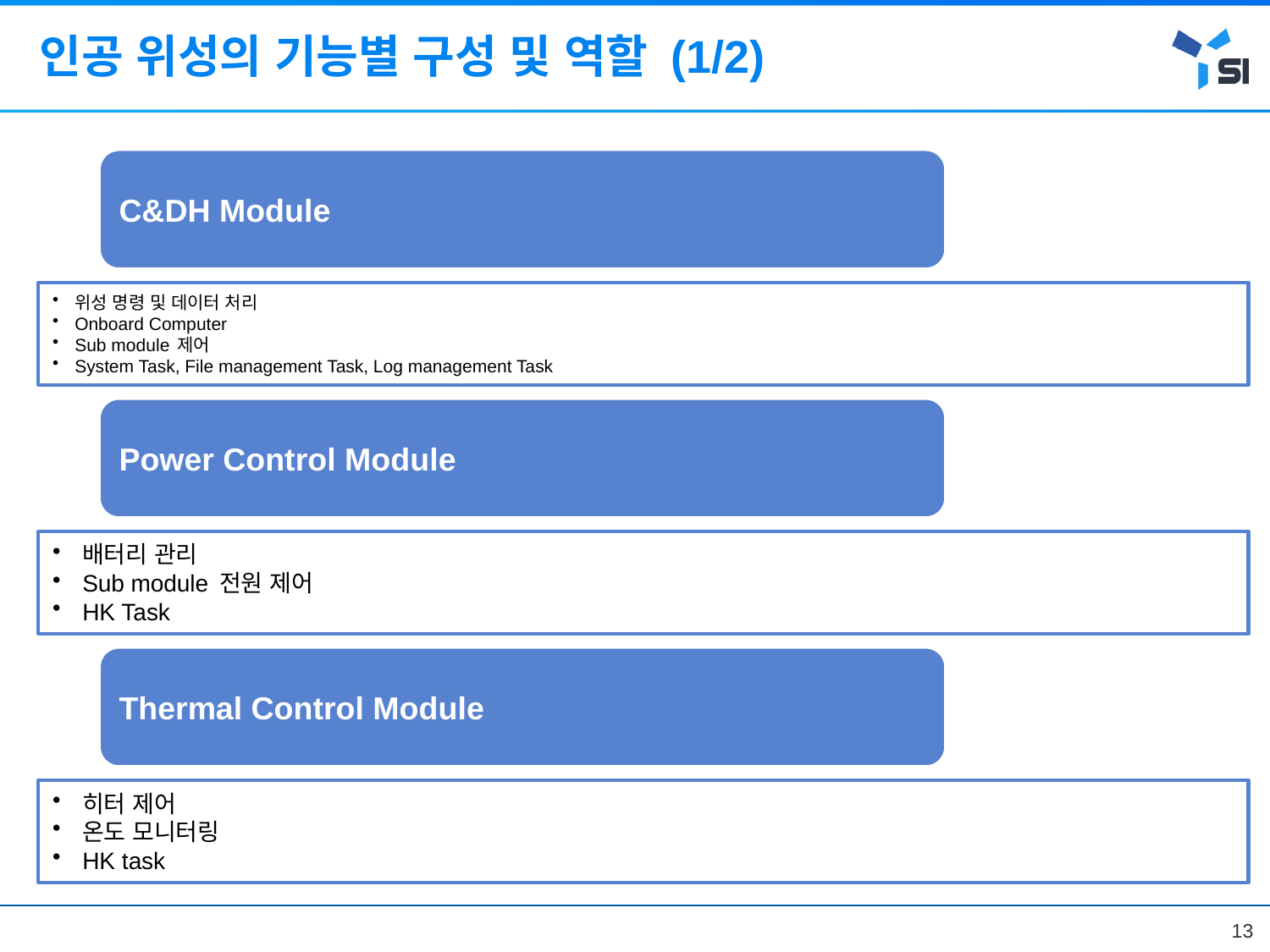

# 인공 위성의 기능별 구성 및 역할 (1/2)
C&DH Module
Power Control Module
Thermal Control Module
위성 명령 및 데이터 처리
Onboard Computer
Sub module 제어
배터리 관리
Sub module 전원 제어
히터 제어
온도 모니터링
HK task
HK Task
System Task, File management Task, Log management Task